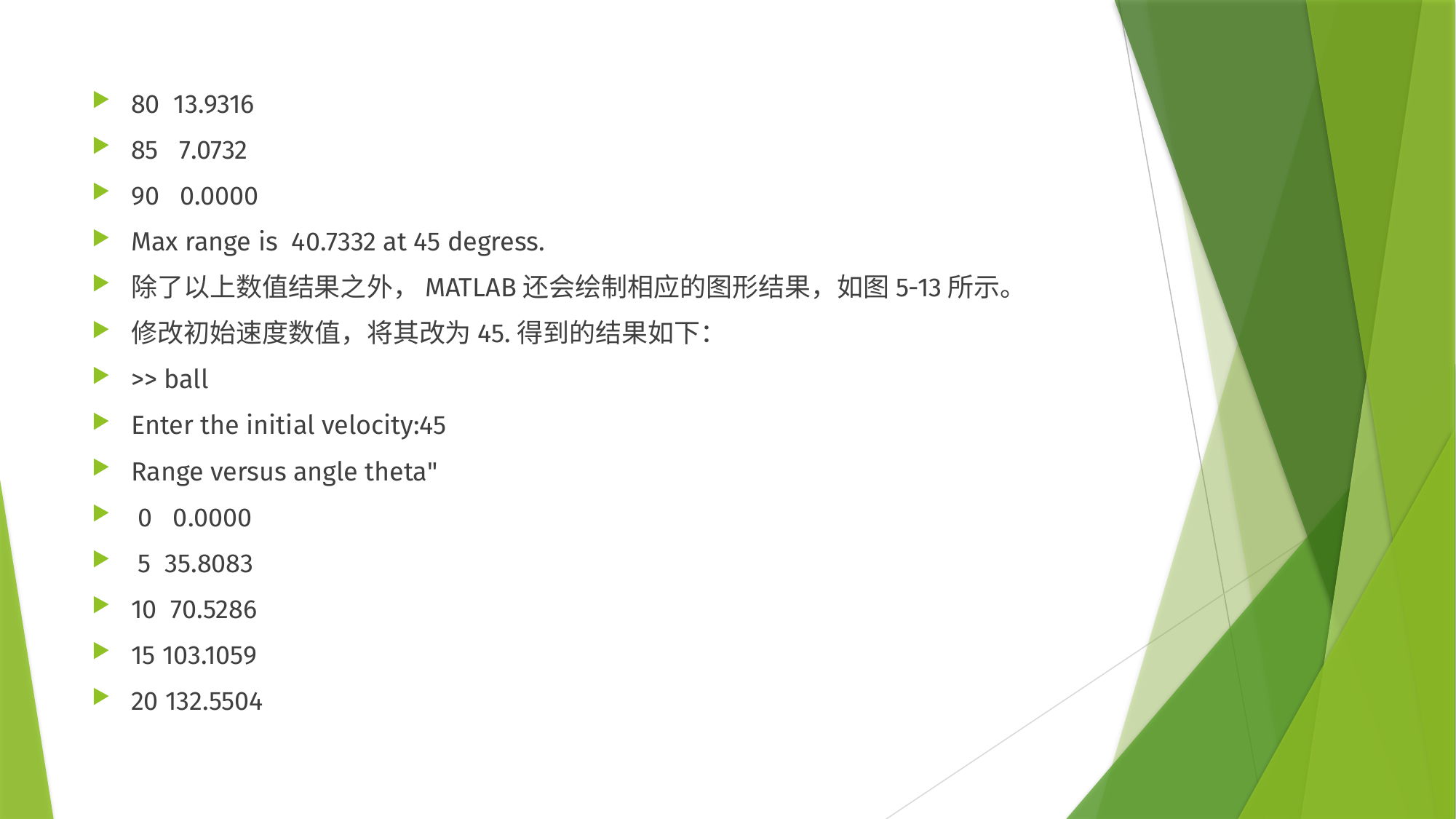

80  13.9316
85   7.0732
90   0.0000
Max range is  40.7332 at 45 degress.
除了以上数值结果之外，MATLAB还会绘制相应的图形结果，如图5-13所示。
修改初始速度数值，将其改为45.得到的结果如下：
>> ball
Enter the initial velocity:45
Range versus angle theta"
 0   0.0000
 5  35.8083
10  70.5286
15 103.1059
20 132.5504